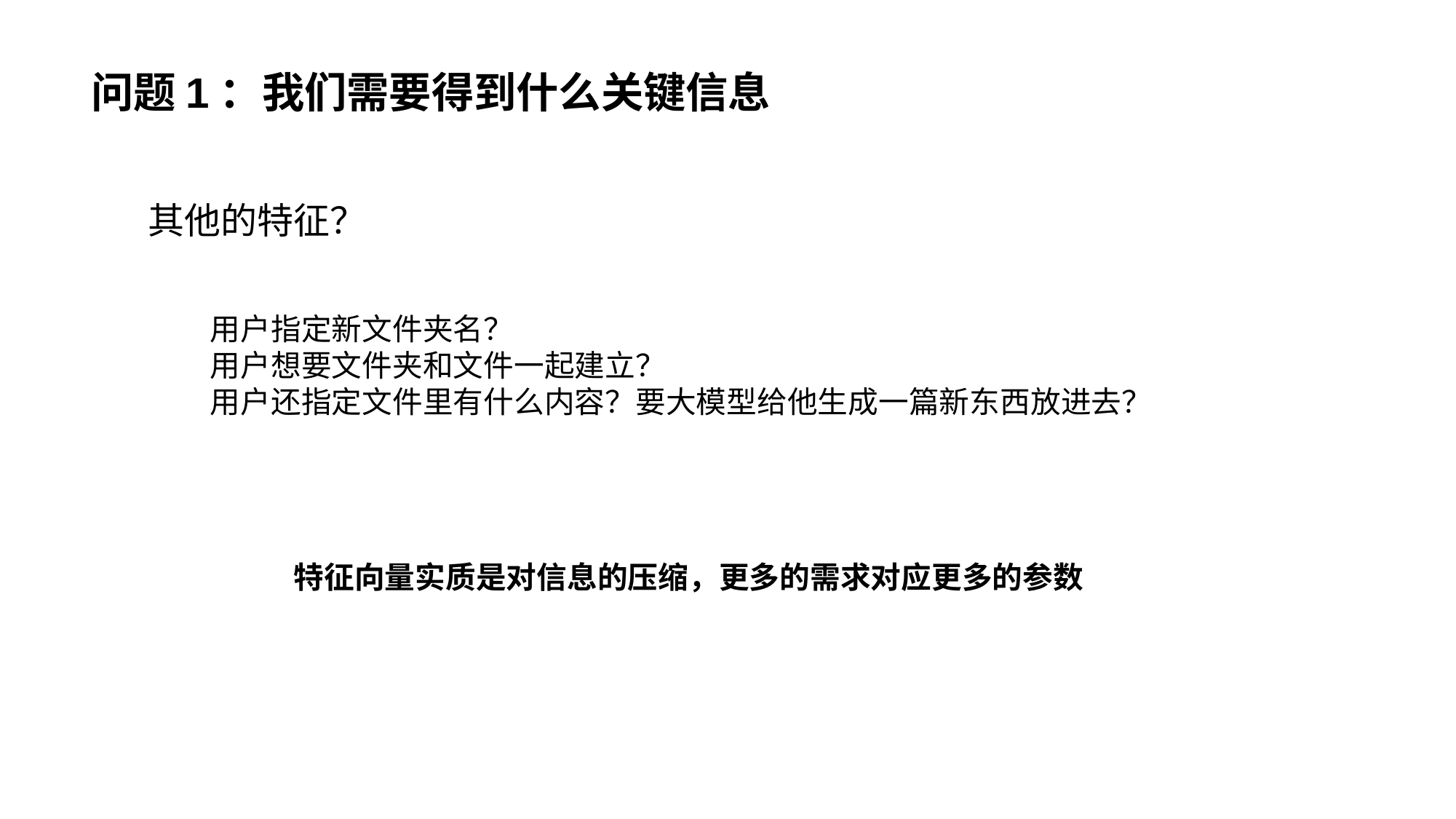

# 问题1：我们需要得到什么关键信息
其他的特征？
用户指定新文件夹名？
用户想要文件夹和文件一起建立？
用户还指定文件里有什么内容？要大模型给他生成一篇新东西放进去？
特征向量实质是对信息的压缩，更多的需求对应更多的参数
11